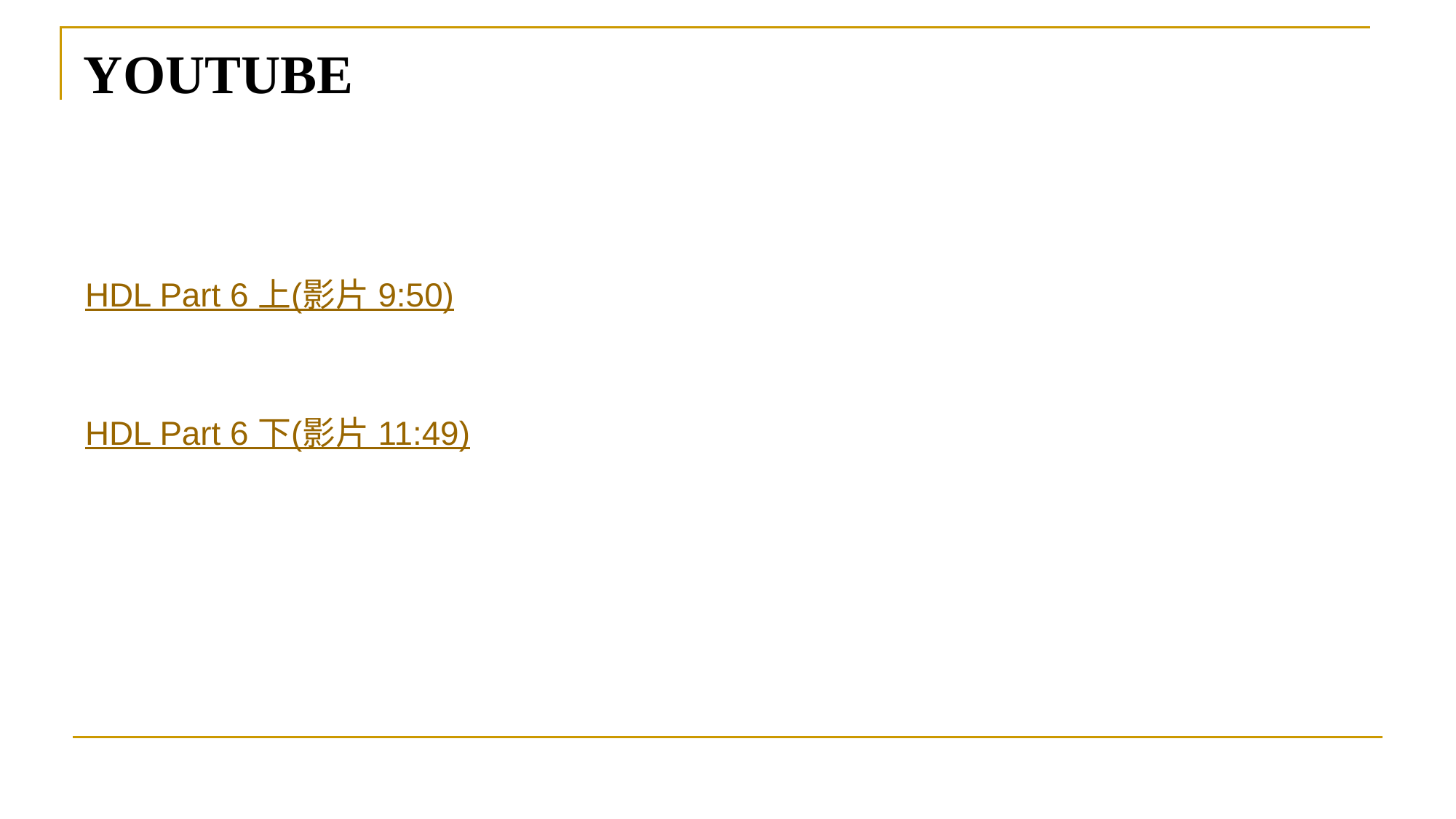

# YOUTUBE
HDL Part 6 上(影片 9:50)
HDL Part 6 下(影片 11:49)